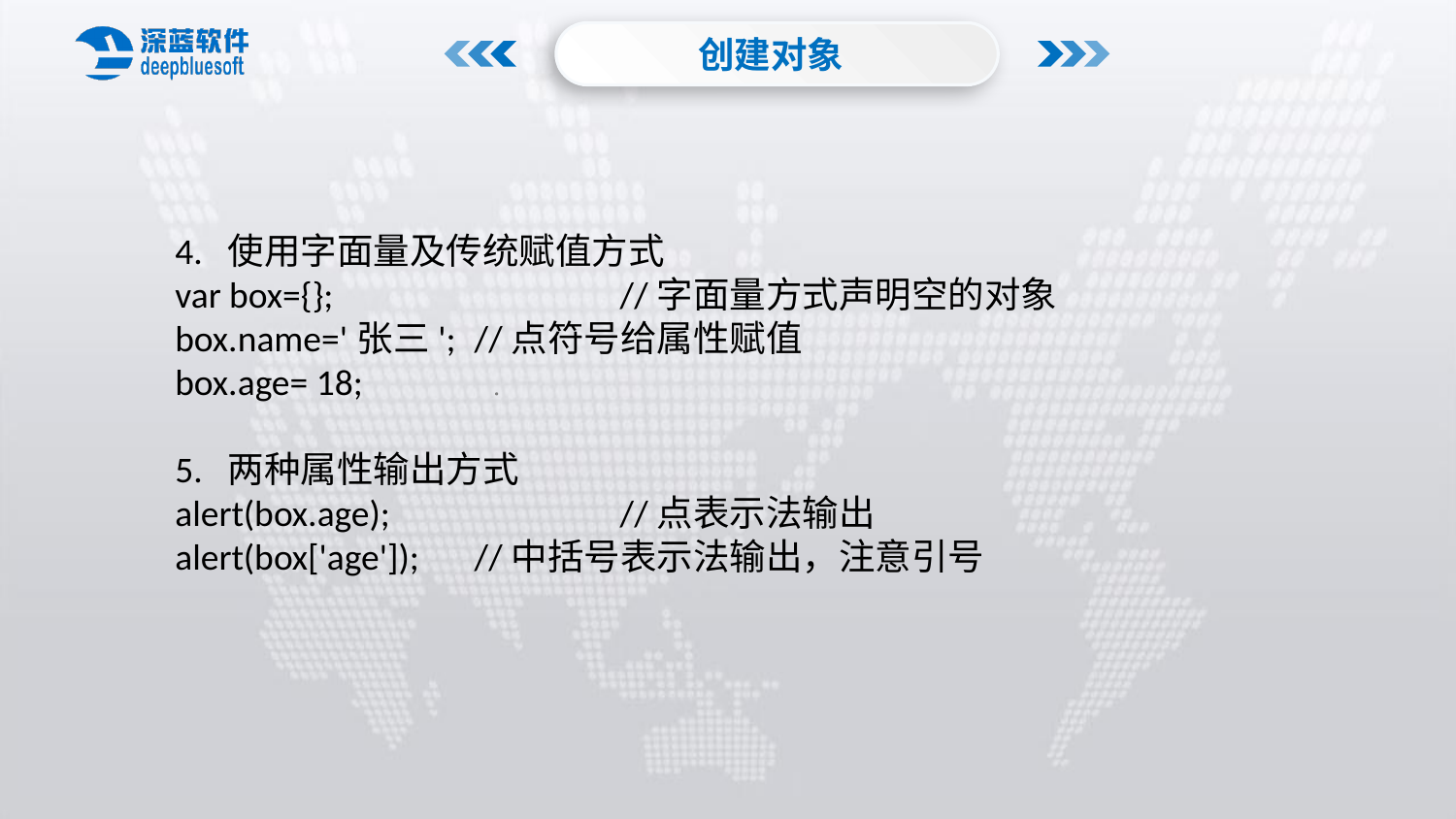

创建对象

4.  使用字面量及传统赋值方式
var box={};		 //字面量方式声明空的对象
box.name='张三'; 	 //点符号给属性赋值
box.age= 18;

5.  两种属性输出方式
alert(box.age);		 //点表示法输出
alert(box['age']); 	 //中括号表示法输出，注意引号